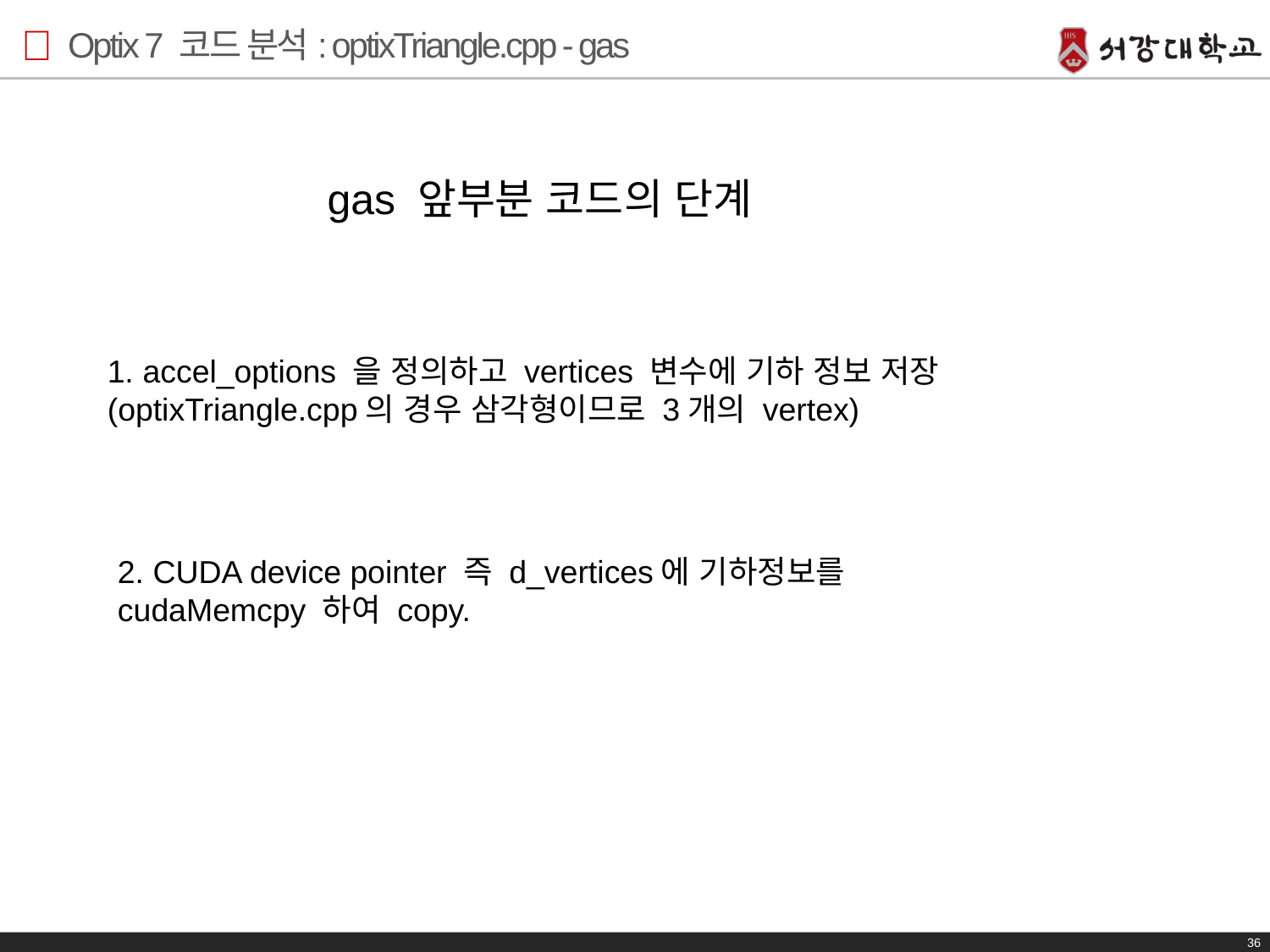

# Optix 7 코드 분석: optixTriangle.cpp - gas
gas 앞부분 코드의 단계
1. accel_options 을 정의하고 vertices 변수에 기하 정보 저장(optixTriangle.cpp의 경우 삼각형이므로 3개의 vertex)
2. CUDA device pointer 즉 d_vertices에 기하정보를 cudaMemcpy 하여 copy.
36